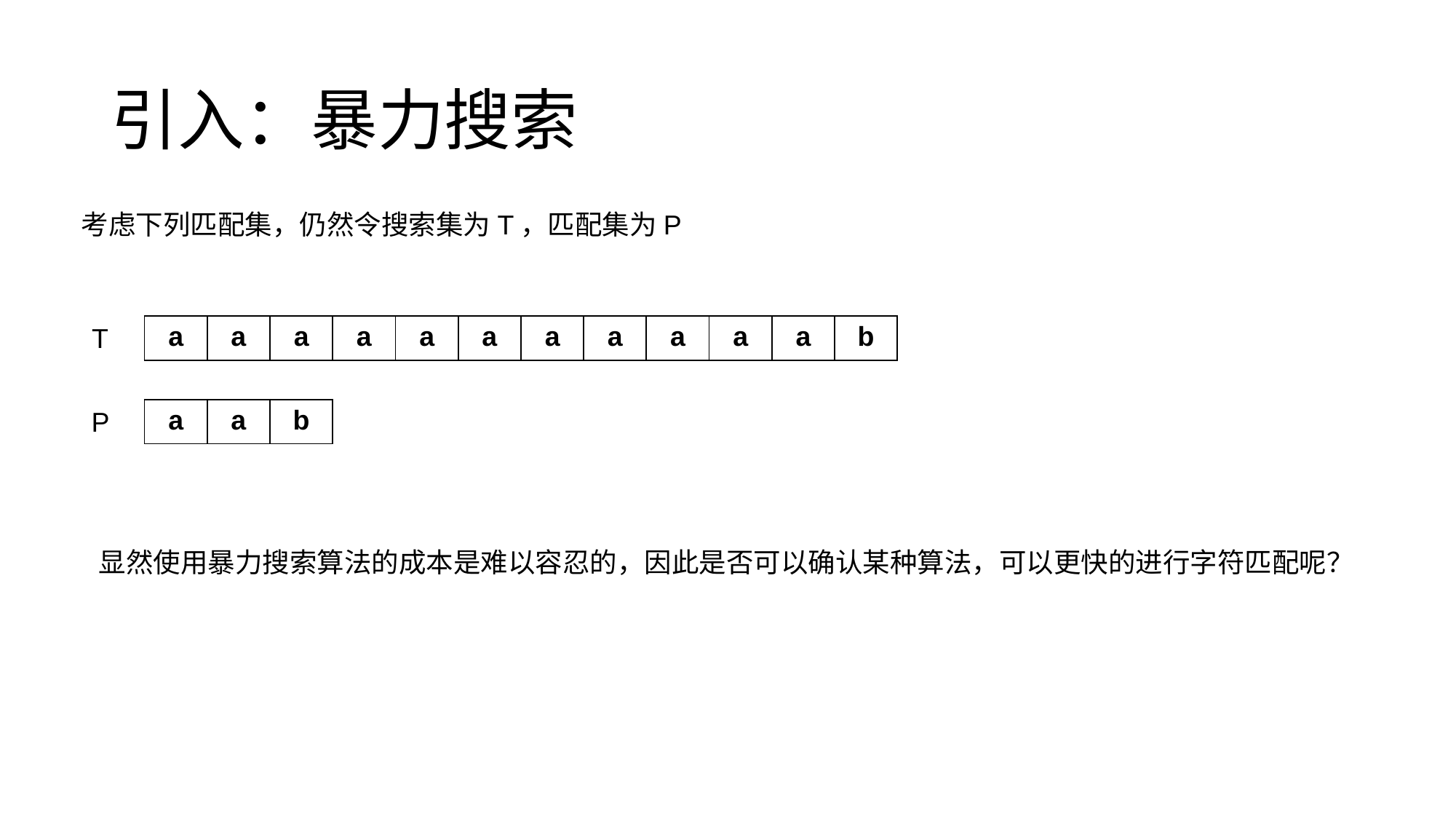

# 引入：暴力搜索
考虑下列匹配集，仍然令搜索集为T，匹配集为P
T
| a | a | a | a | a | a | a | a | a | a | a | b |
| --- | --- | --- | --- | --- | --- | --- | --- | --- | --- | --- | --- |
P
| a | a | b |
| --- | --- | --- |
显然使用暴力搜索算法的成本是难以容忍的，因此是否可以确认某种算法，可以更快的进行字符匹配呢？